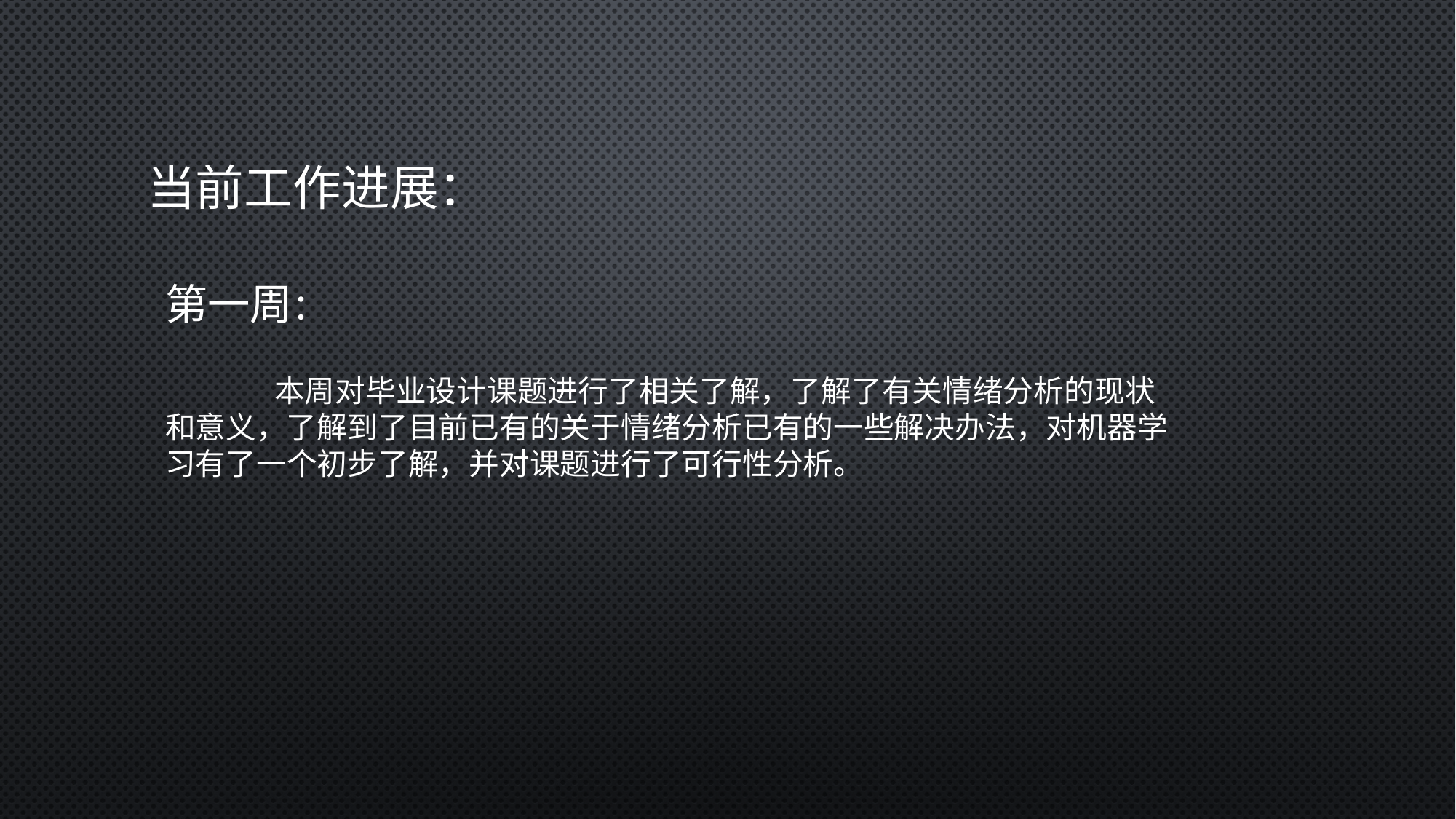

# 当前工作进展：
第一周：

	本周对毕业设计课题进行了相关了解，了解了有关情绪分析的现状和意义，了解到了目前已有的关于情绪分析已有的一些解决办法，对机器学习有了一个初步了解，并对课题进行了可行性分析。